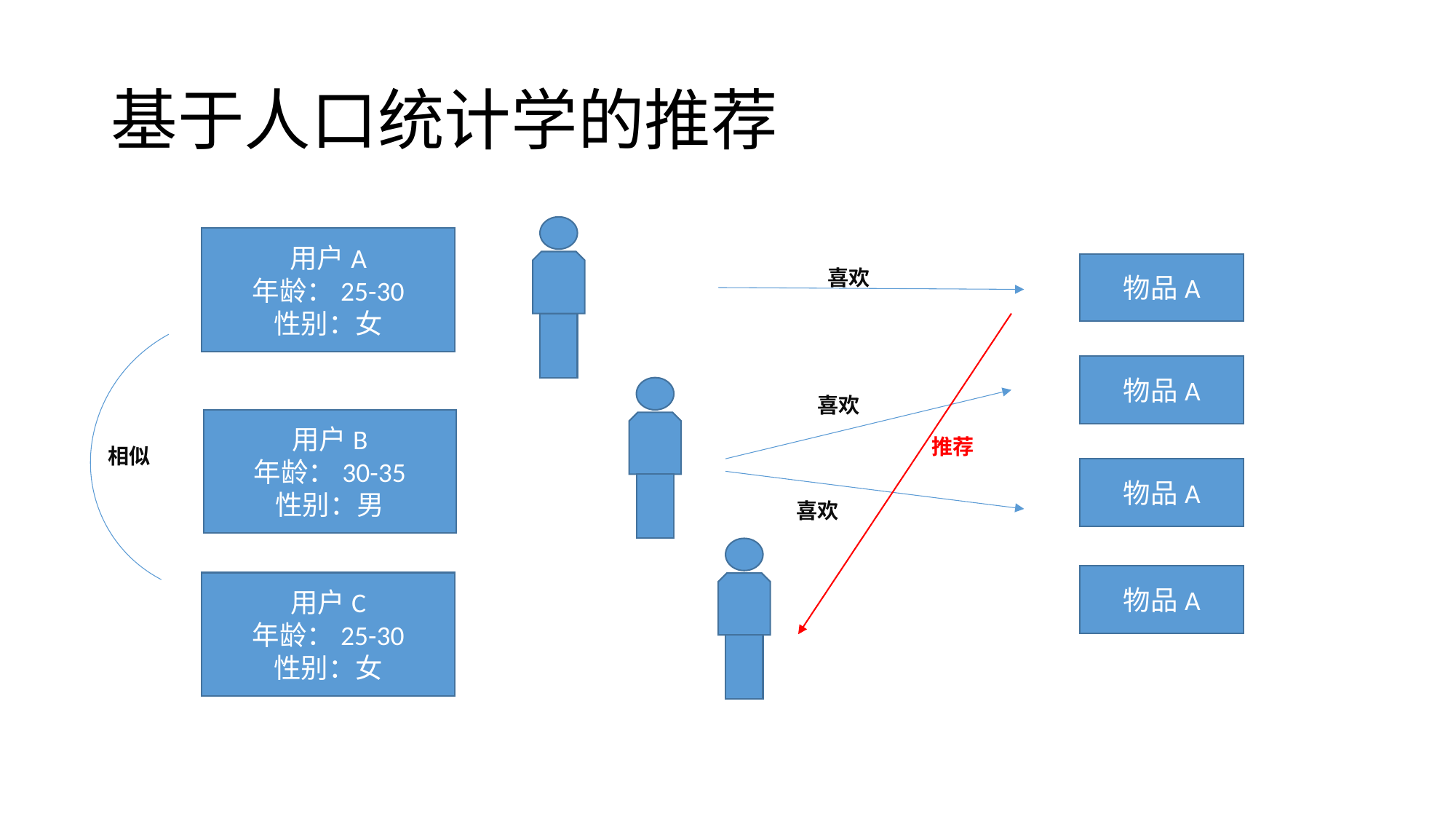

# 基于人口统计学的推荐

用户A
年龄：25-30
性别：女

物品A
喜欢

物品A

喜欢
用户B
年龄：30-35
性别：男

推荐
相似
物品A

喜欢

物品A
用户C
年龄：25-30
性别：女